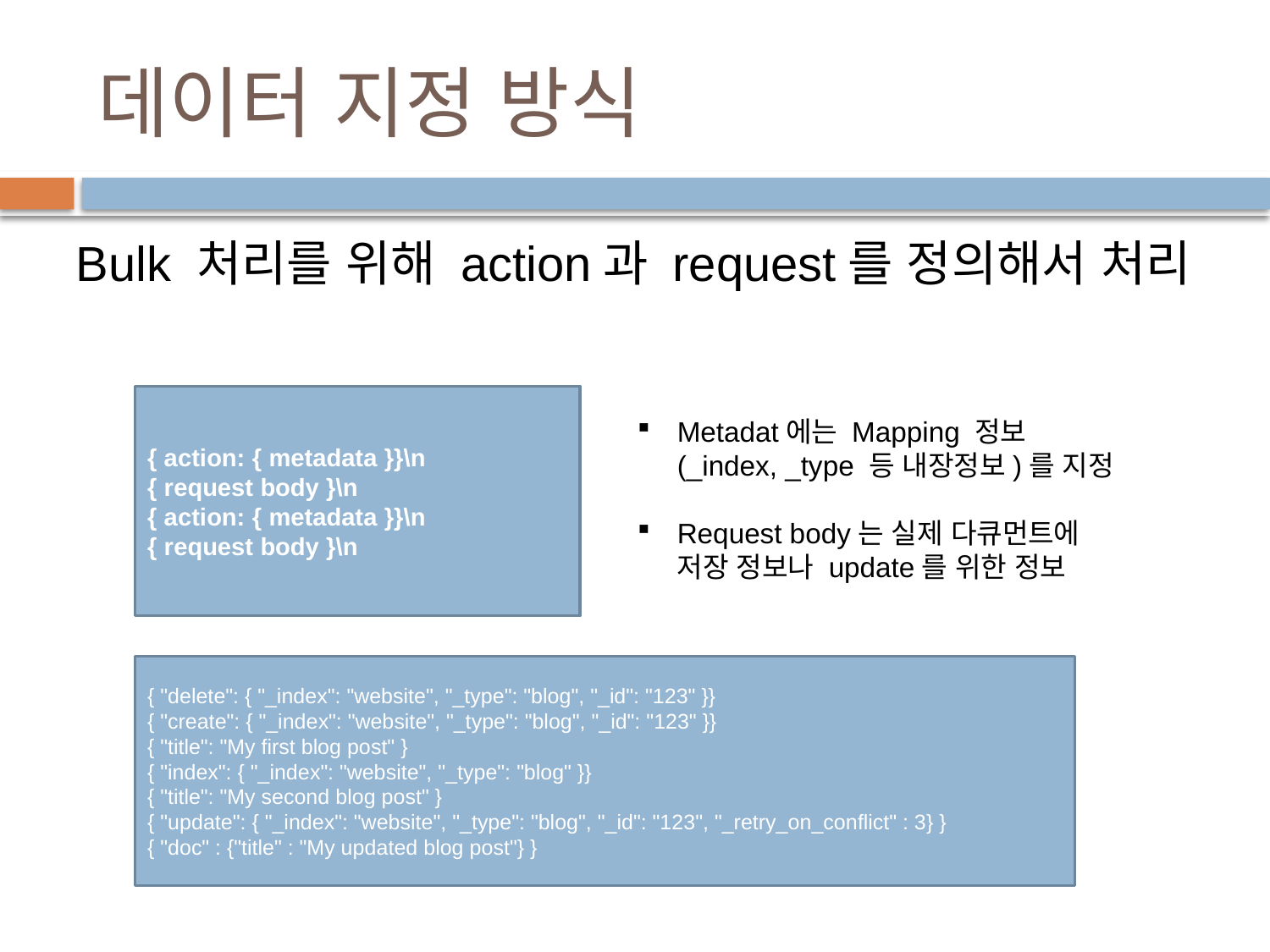

# 데이터 지정 방식
Bulk 처리를 위해 action과 request를 정의해서 처리
{ action: { metadata }}\n
{ request body }\n
{ action: { metadata }}\n
{ request body }\n
Metadat에는 Mapping 정보(_index, _type 등 내장정보)를 지정

Request body는 실제 다큐먼트에 저장 정보나 update를 위한 정보
{ "delete": { "_index": "website", "_type": "blog", "_id": "123" }}
{ "create": { "_index": "website", "_type": "blog", "_id": "123" }}
{ "title": "My first blog post" }
{ "index": { "_index": "website", "_type": "blog" }}
{ "title": "My second blog post" }
{ "update": { "_index": "website", "_type": "blog", "_id": "123", "_retry_on_conflict" : 3} }
{ "doc" : {"title" : "My updated blog post"} }